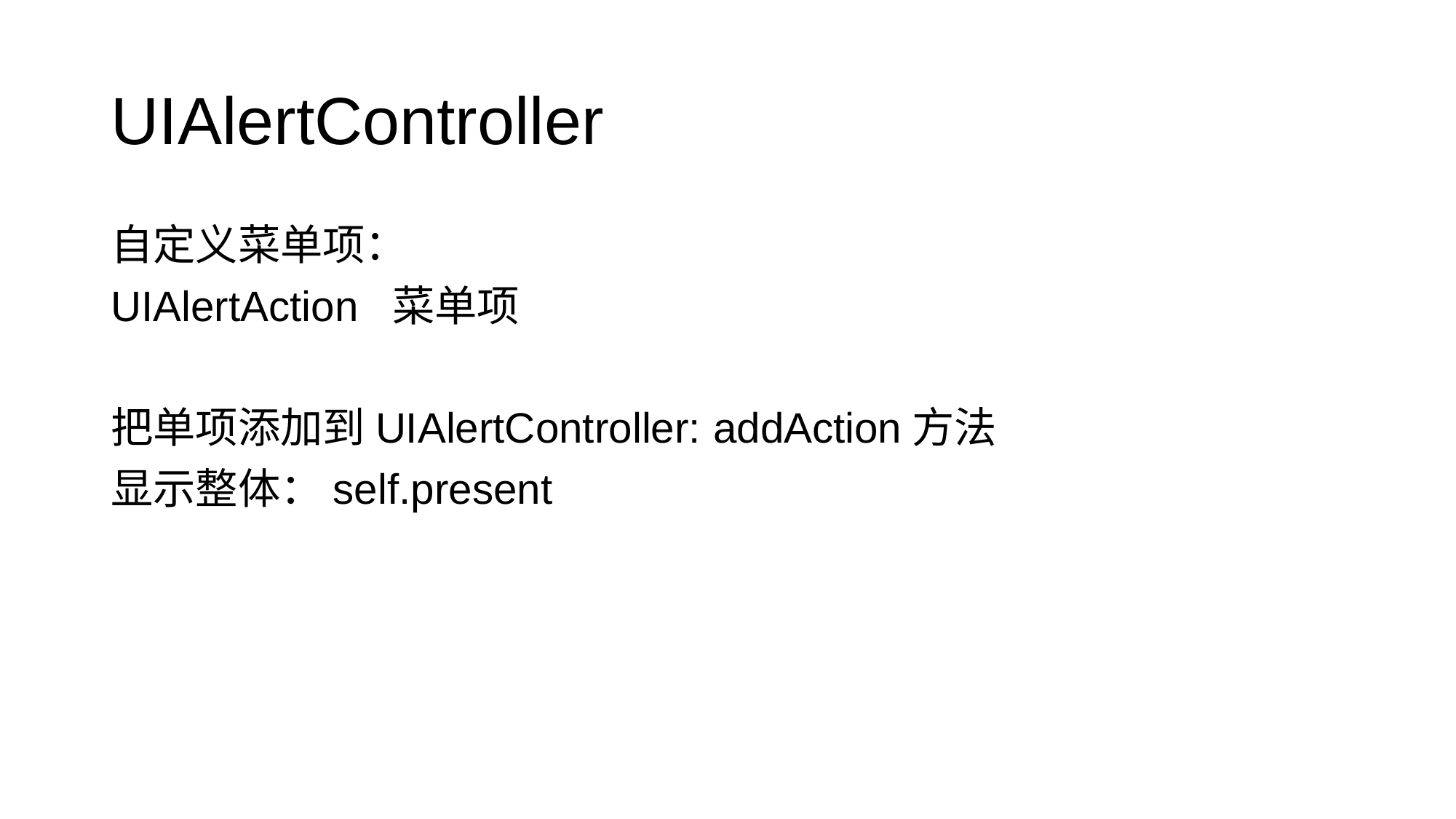

# UIAlertController
自定义菜单项：
UIAlertAction  菜单项

把单项添加到UIAlertController: addAction方法
显示整体：self.present